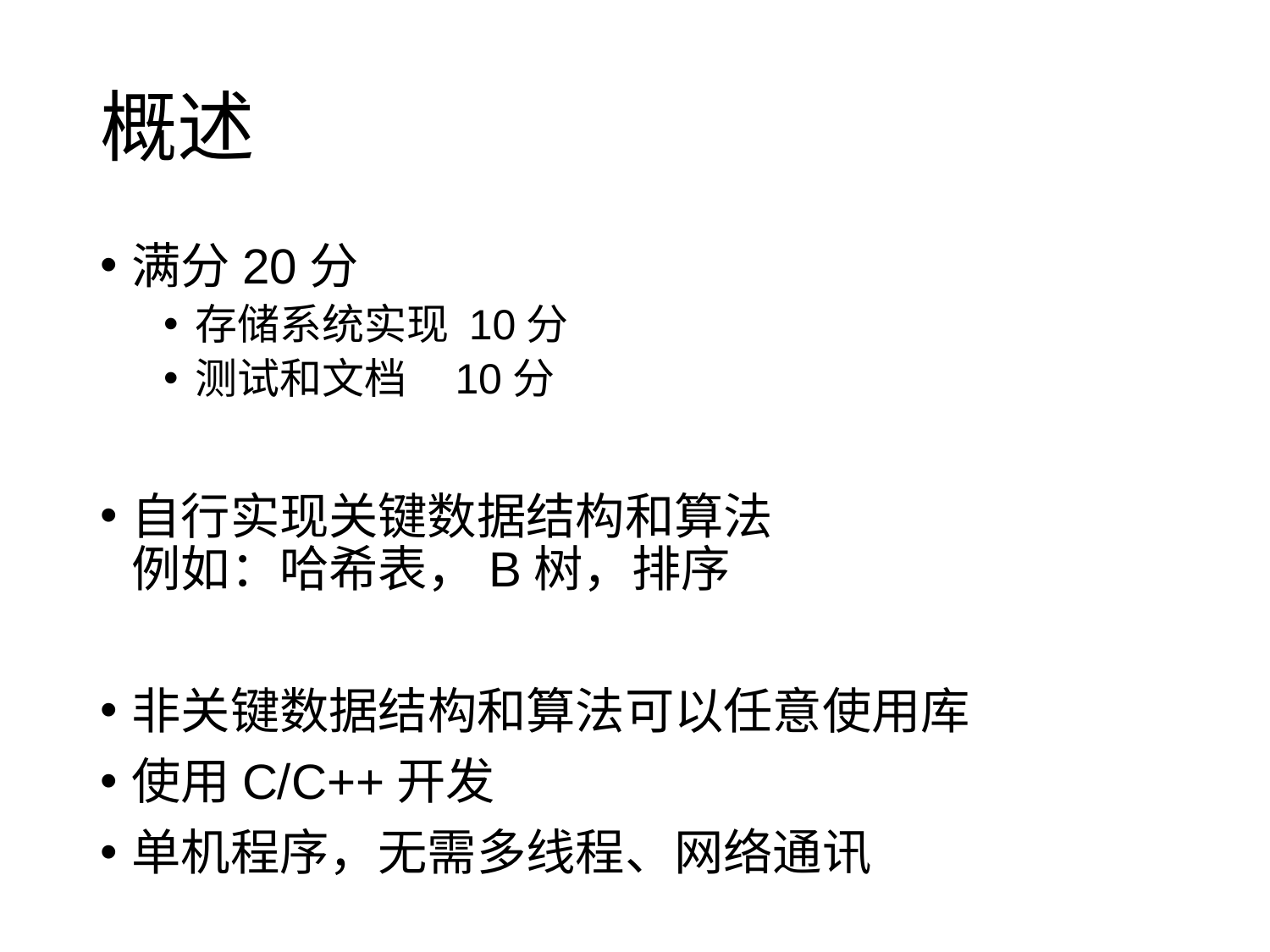

# 概述
满分20分
存储系统实现 10分
测试和文档    10分

自行实现关键数据结构和算法
例如：哈希表，B树，排序

非关键数据结构和算法可以任意使用库
使用C/C++开发
单机程序，无需多线程、网络通讯